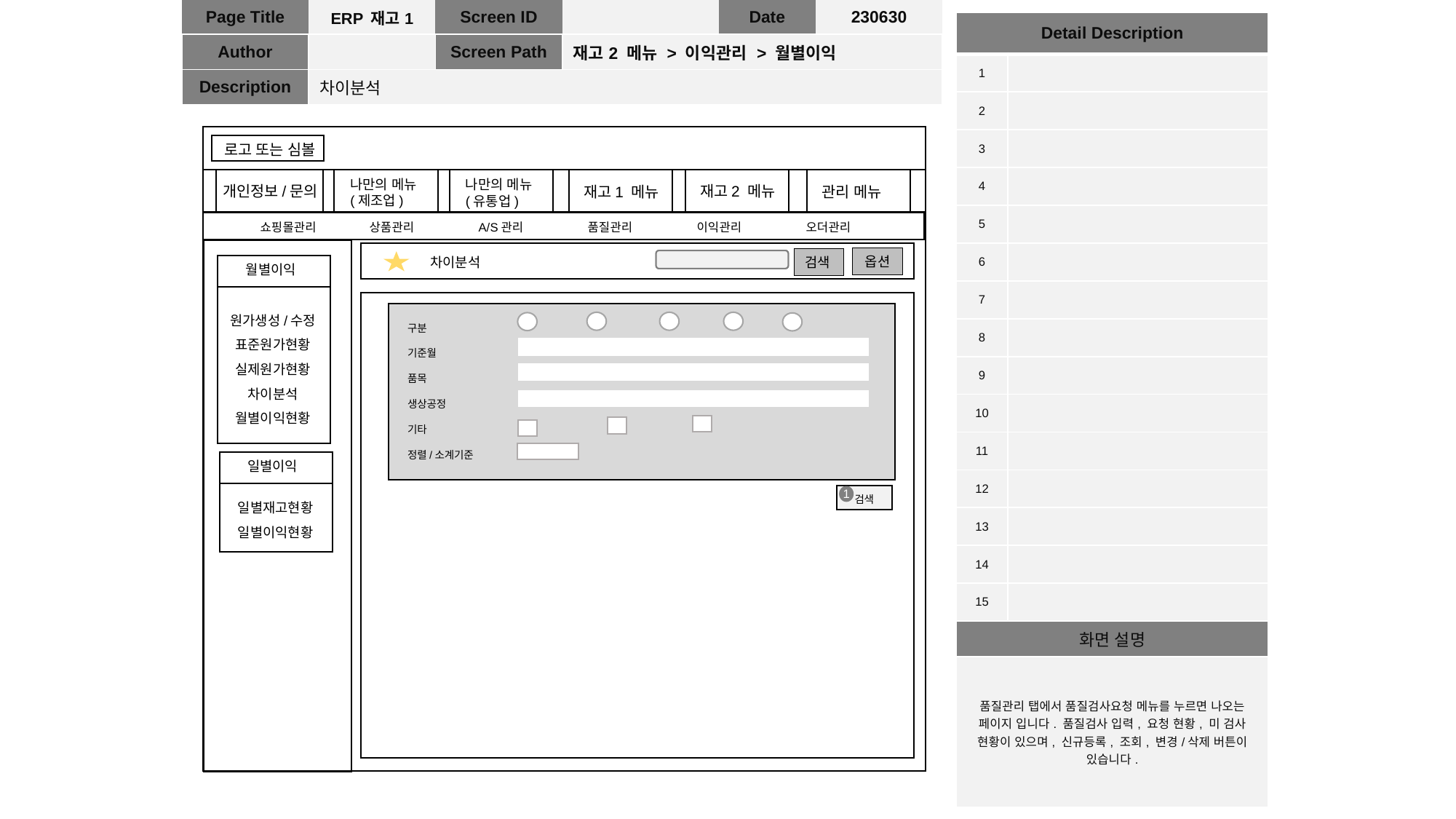

| Page Title | ERP 재고1 | Screen ID |  | Date | 230630 |
| --- | --- | --- | --- | --- | --- |
| Author |  | Screen Path | 재고2 메뉴 > 이익관리 > 월별이익 |  |  |
| Description | 차이분석 |  |  |  |  |
| Detail Description |  |
| --- | --- |
| 1 |  |
| 2 |  |
| 3 |  |
| 4 |  |
| 5 |  |
| 6 |  |
| 7 |  |
| 8 |  |
| 9 |  |
| 10 |  |
| 11 |  |
| 12 |  |
| 13 |  |
| 14 |  |
| 15 |  |
| 화면 설명 |  |
| 품질관리 탭에서 품질검사요청 메뉴를 누르면 나오는 페이지 입니다. 품질검사 입력, 요청 현황, 미 검사 현황이 있으며, 신규등록, 조회, 변경/삭제 버튼이 있습니다. |  |

로고 또는 심볼

나만의 메뉴(제조업)
나만의 메뉴(유통업)
재고2 메뉴
개인정보/문의
재고1 메뉴
관리 메뉴

쇼핑몰관리	상품관리	A/S관리	품질관리 	이익관리	오더관리

옵션
옵션
검색
차이분석

월별이익
3

원가생성/수정
표준원가현황
실제원가현황
차이분석
월별이익현황

구분
기준월
품목
생상공정
기타
정렬/소계기준

일별이익
3
일별재고현황
일별이익현황
| 검색 |
| --- |
1